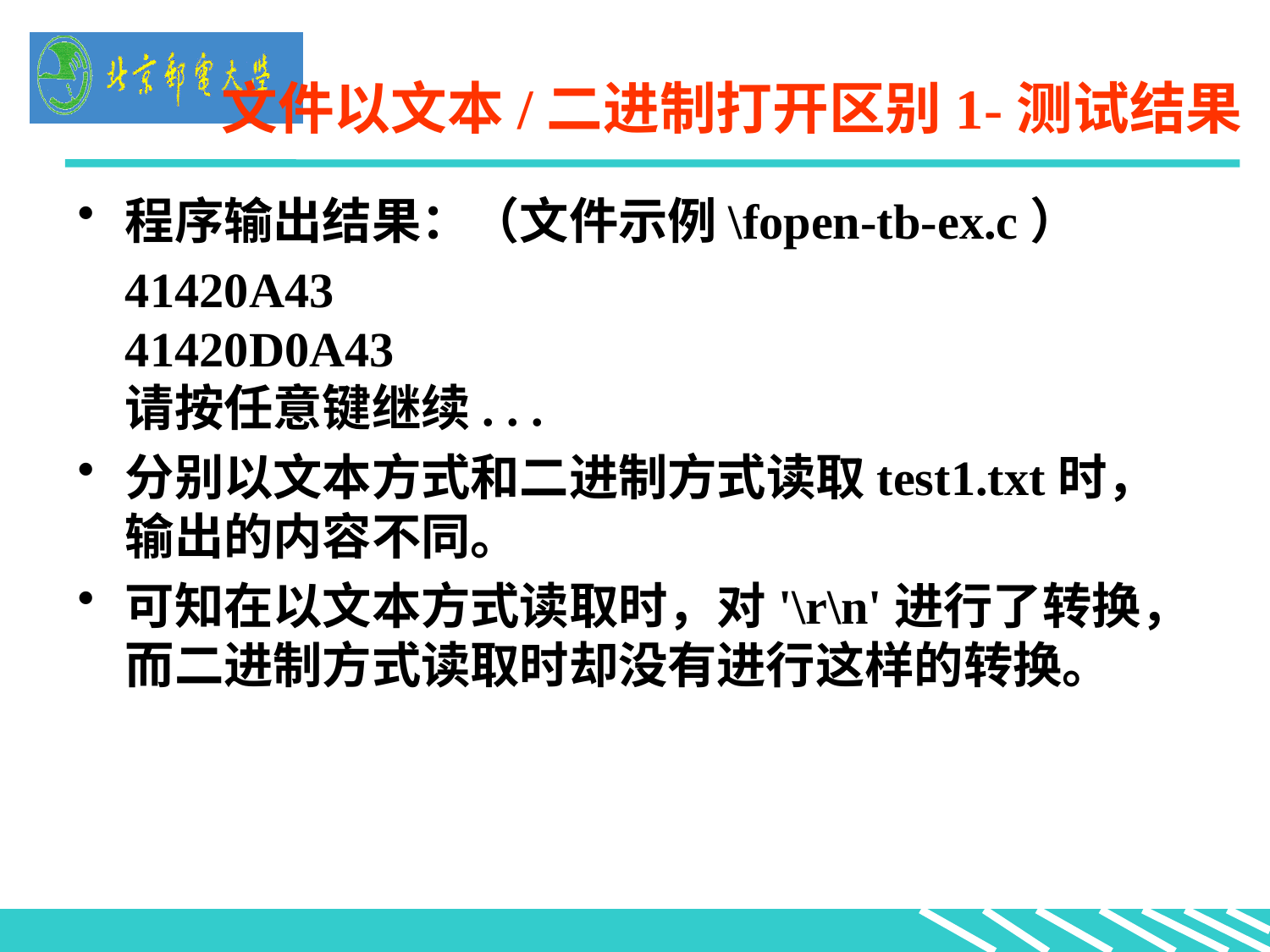

# 文件以文本/二进制打开区别1-测试结果
程序输出结果：（文件示例\fopen-tb-ex.c）
	41420A43
41420D0A43
请按任意键继续. . .
分别以文本方式和二进制方式读取test1.txt时，输出的内容不同。
可知在以文本方式读取时，对'\r\n'进行了转换，而二进制方式读取时却没有进行这样的转换。
14